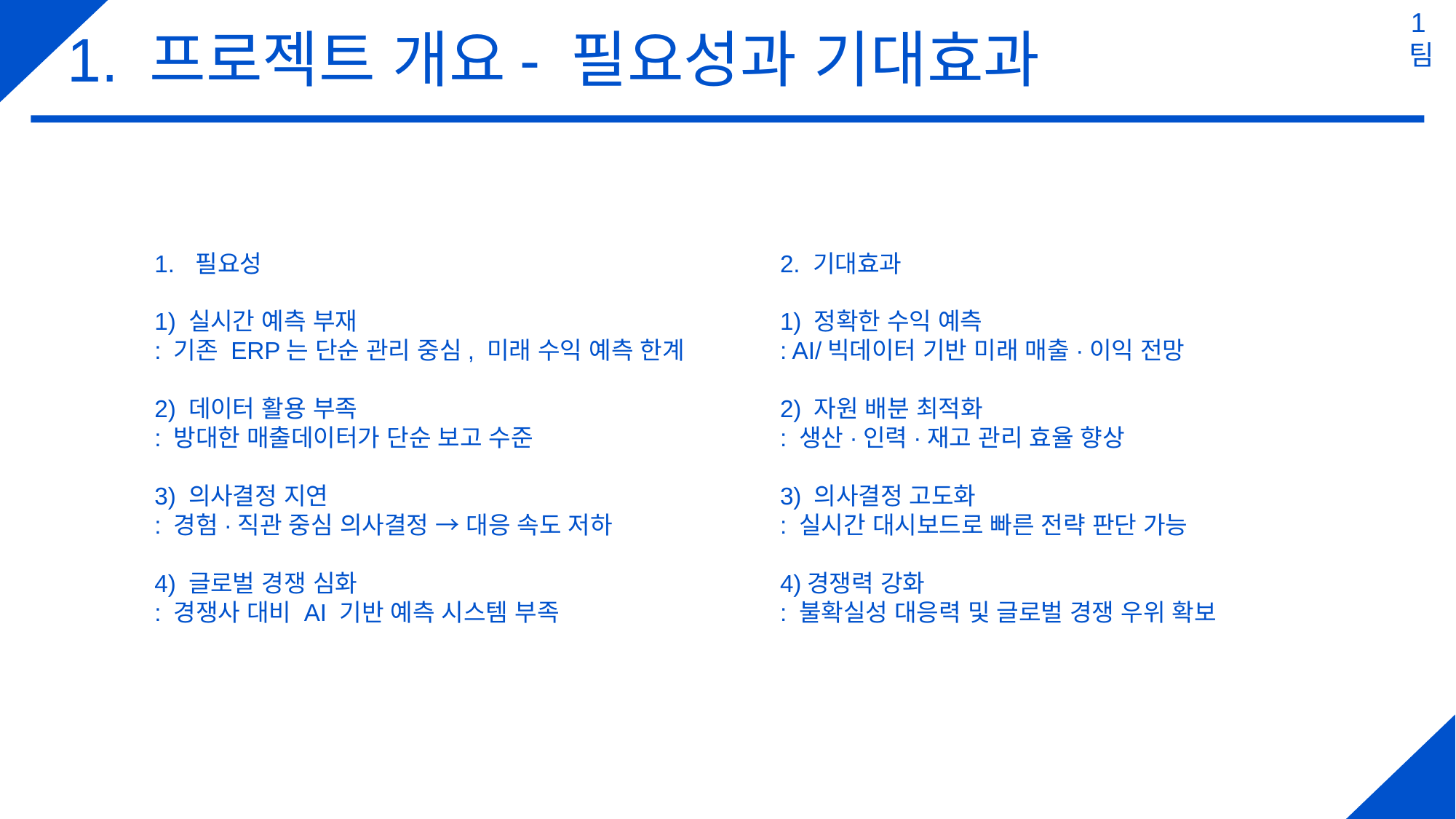

# 1. 프로젝트 개요- 필요성과 기대효과
필요성

1) 실시간 예측 부재
: 기존 ERP는 단순 관리 중심, 미래 수익 예측 한계

2) 데이터 활용 부족
: 방대한 매출데이터가 단순 보고 수준

3) 의사결정 지연
: 경험·직관 중심 의사결정 → 대응 속도 저하

4) 글로벌 경쟁 심화
: 경쟁사 대비 AI 기반 예측 시스템 부족

2. 기대효과

1) 정확한 수익 예측
: AI/빅데이터 기반 미래 매출·이익 전망

2) 자원 배분 최적화
: 생산·인력·재고 관리 효율 향상

3) 의사결정 고도화
: 실시간 대시보드로 빠른 전략 판단 가능

4)경쟁력 강화
: 불확실성 대응력 및 글로벌 경쟁 우위 확보